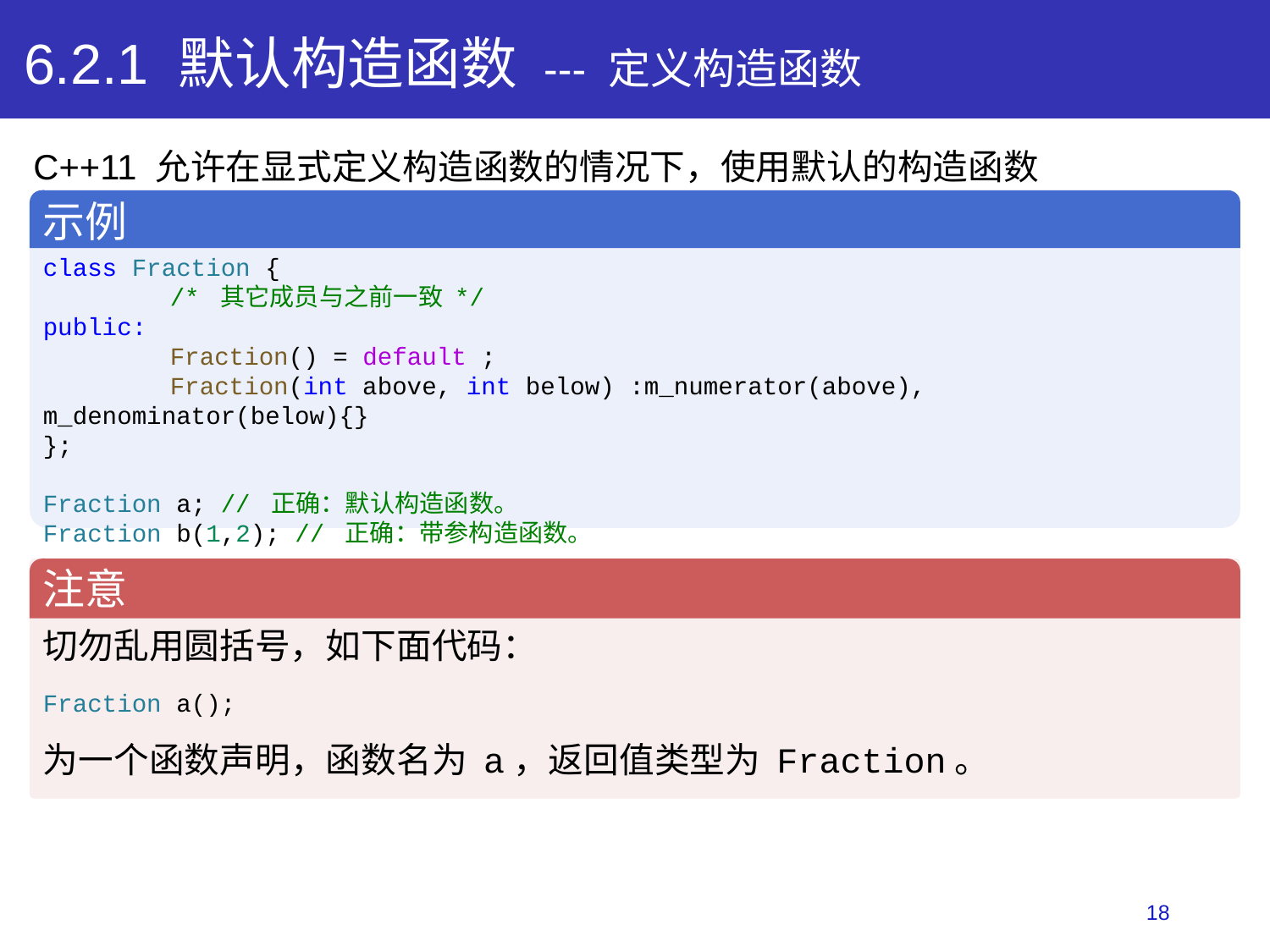

6.2.1 默认构造函数 --- 定义构造函数
C++11 允许在显式定义构造函数的情况下，使用默认的构造函数
示例

class Fraction {
	/* 其它成员与之前一致 */
public:
	Fraction() = default ;
	Fraction(int above, int below) :m_numerator(above), m_denominator(below){}
};

Fraction a; // 正确：默认构造函数。
Fraction b(1,2); // 正确：带参构造函数。
注意

切勿乱用圆括号，如下面代码：

Fraction a();

为一个函数声明，函数名为 a，返回值类型为 Fraction。
18